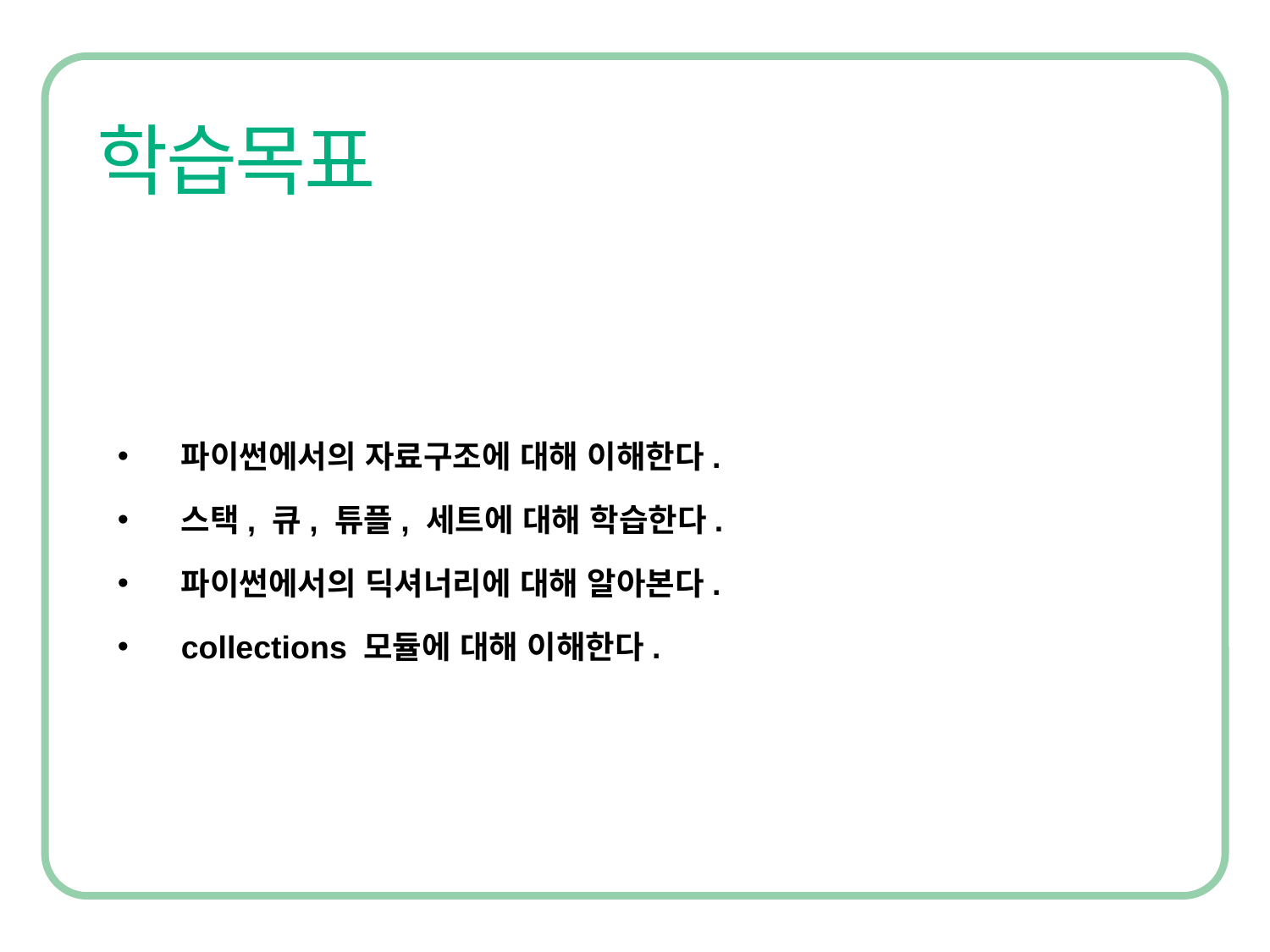

파이썬에서의 자료구조에 대해 이해한다.
스택, 큐, 튜플, 세트에 대해 학습한다.
파이썬에서의 딕셔너리에 대해 알아본다.
collections 모듈에 대해 이해한다.